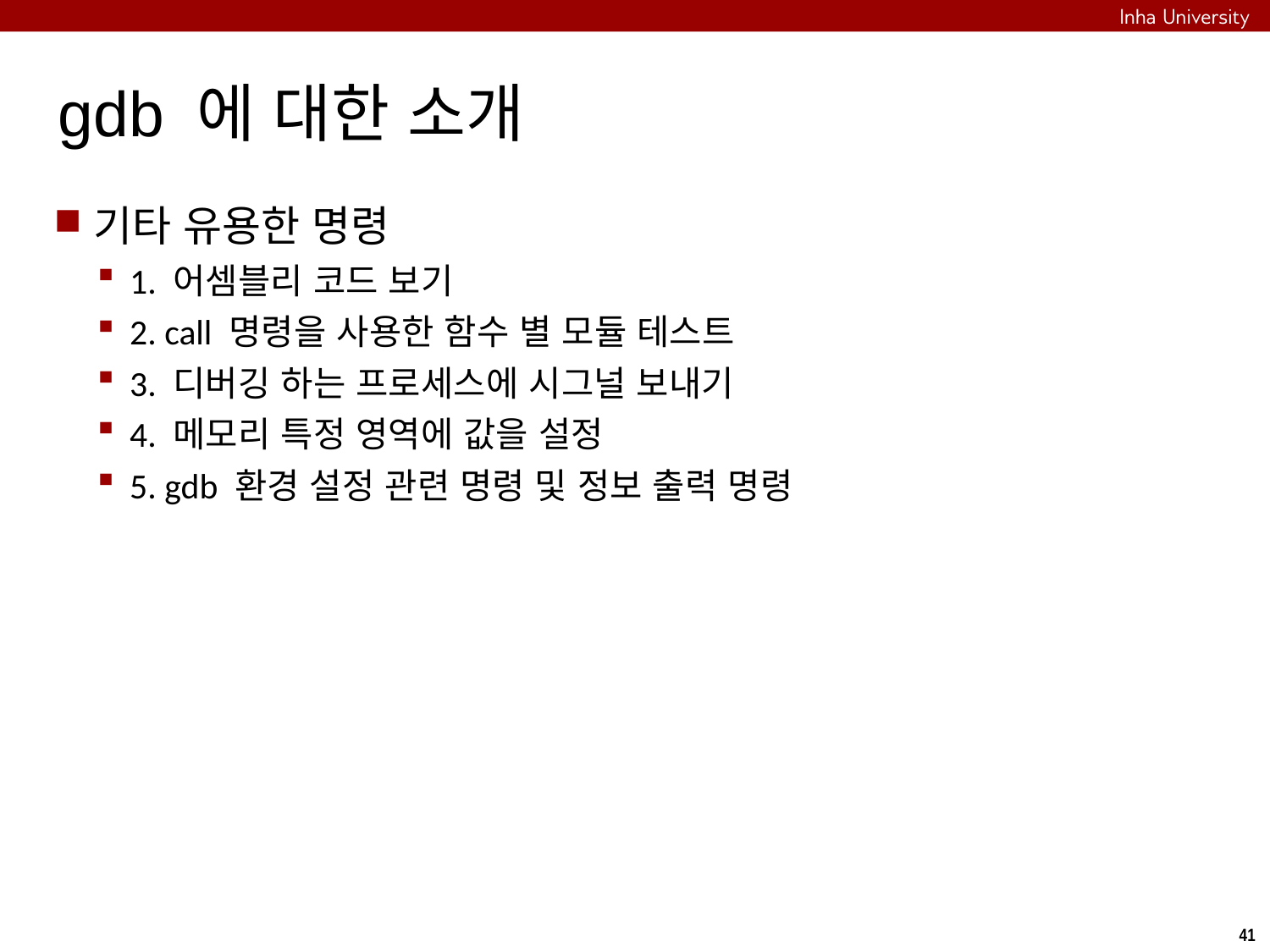

Inha University
# gdb 에 대한 소개
기타 유용한 명령
1. 어셈블리 코드 보기
2. call 명령을 사용한 함수 별 모듈 테스트
3. 디버깅 하는 프로세스에 시그널 보내기
4. 메모리 특정 영역에 값을 설정
5. gdb 환경 설정 관련 명령 및 정보 출력 명령